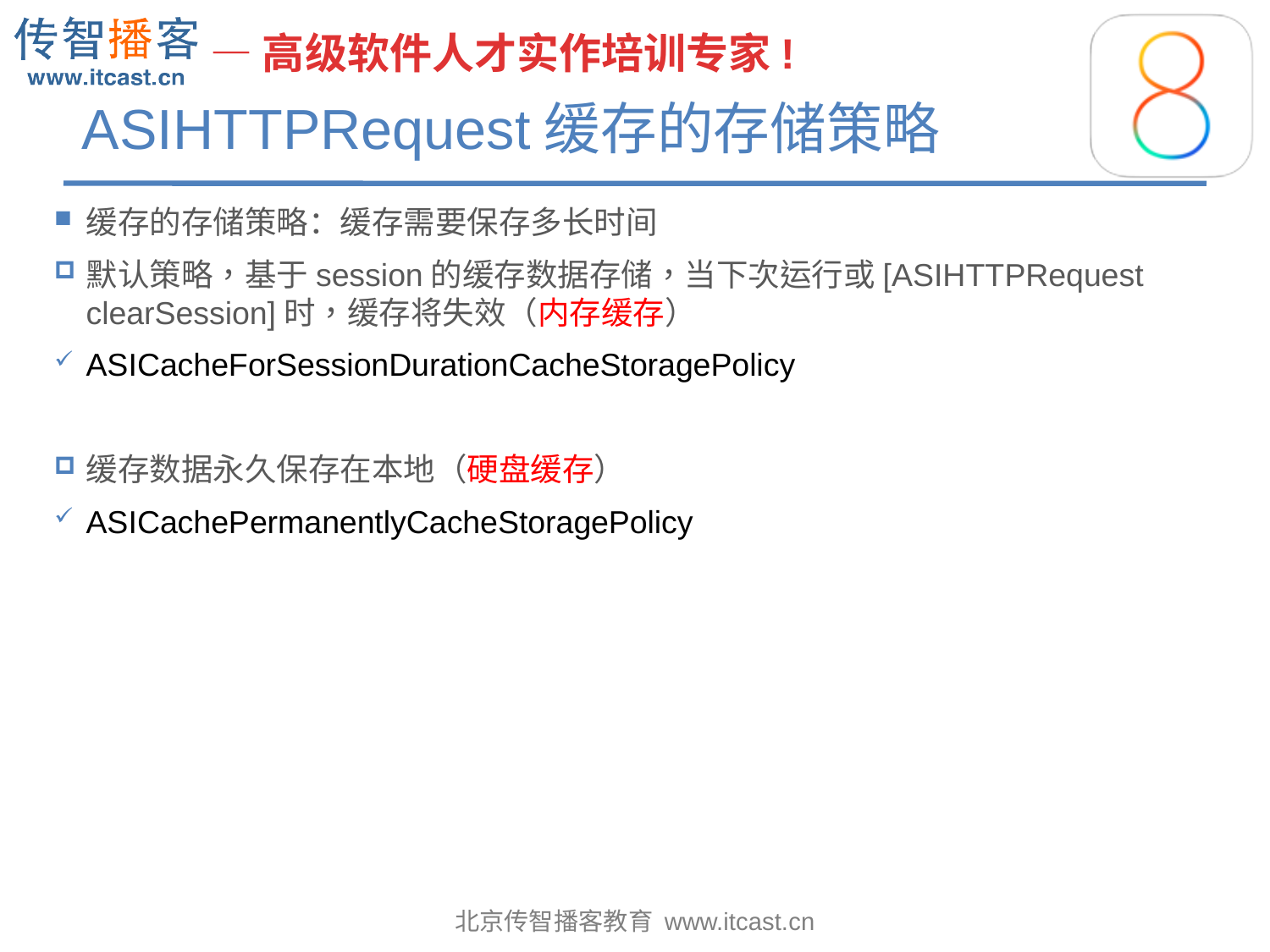

# ASIHTTPRequest缓存的存储策略
缓存的存储策略：缓存需要保存多长时间
默认策略，基于session的缓存数据存储，当下次运行或[ASIHTTPRequest clearSession]时，缓存将失效（内存缓存）
ASICacheForSessionDurationCacheStoragePolicy

缓存数据永久保存在本地（硬盘缓存）
ASICachePermanentlyCacheStoragePolicy